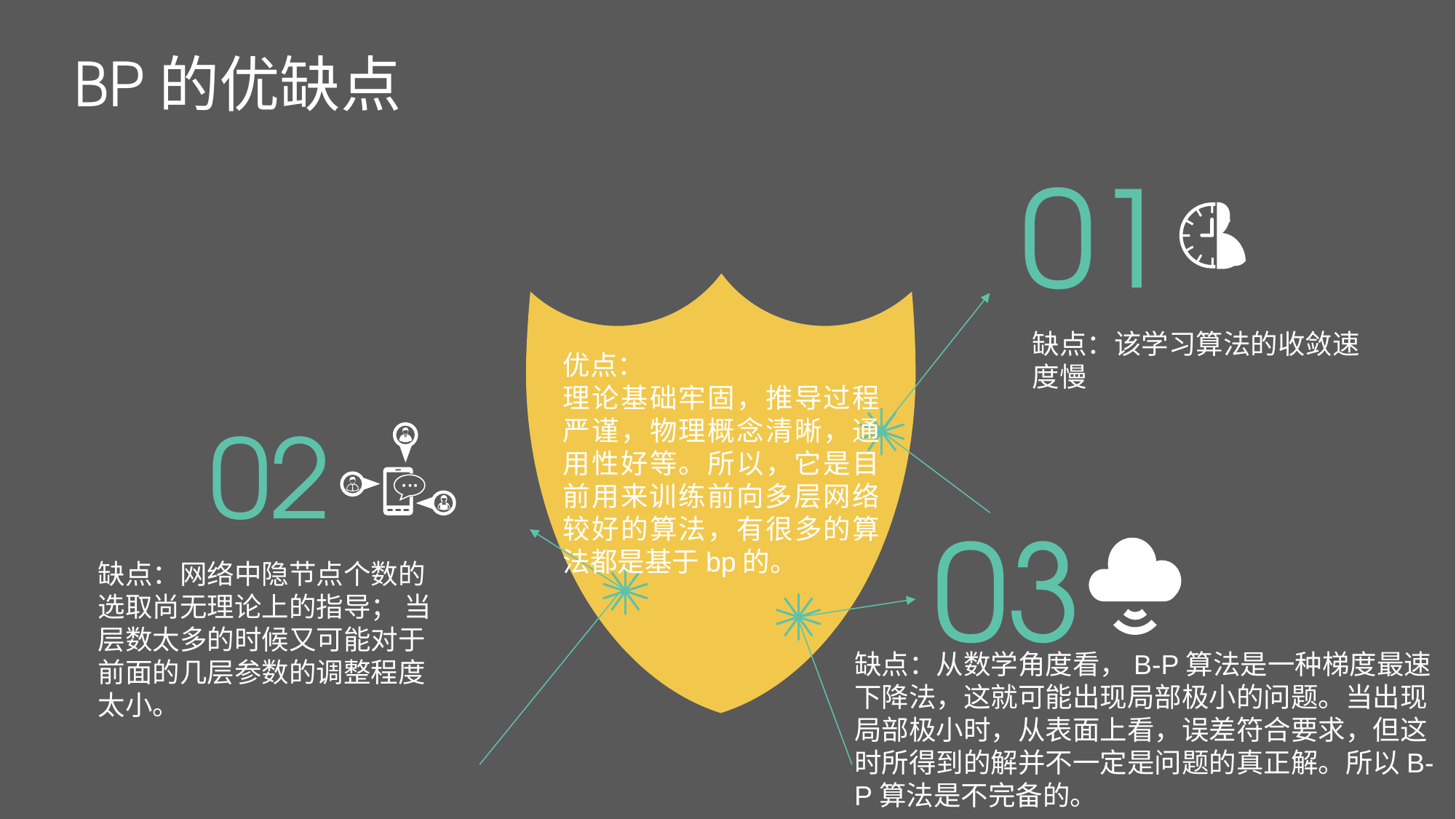

BP的优缺点
01

缺点：该学习算法的收敛速度慢
优点：
理论基础牢固，推导过程严谨，物理概念清晰，通用性好等。所以，它是目前用来训练前向多层网络较好的算法，有很多的算法都是基于bp的。
02

03

缺点：网络中隐节点个数的选取尚无理论上的指导； 当层数太多的时候又可能对于前面的几层参数的调整程度太小。

缺点：从数学角度看，B-P算法是一种梯度最速下降法，这就可能出现局部极小的问题。当出现局部极小时，从表面上看，误差符合要求，但这时所得到的解并不一定是问题的真正解。所以B-P算法是不完备的。